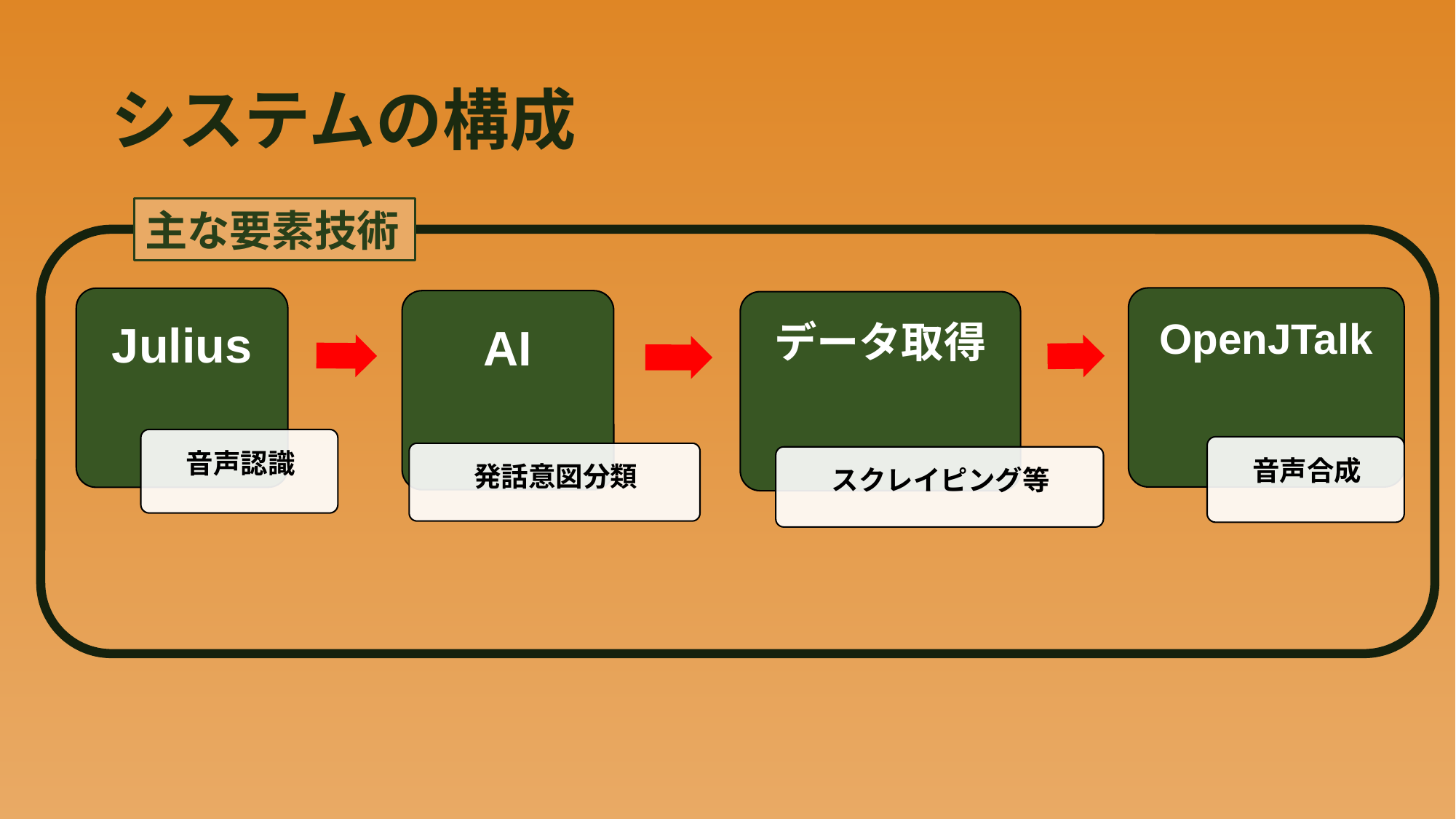

# システムの構成
主な要素技術

Julius
音声認識

AI
発話意図分類

データ取得
スクレイピング等

OpenJTalk
音声合成